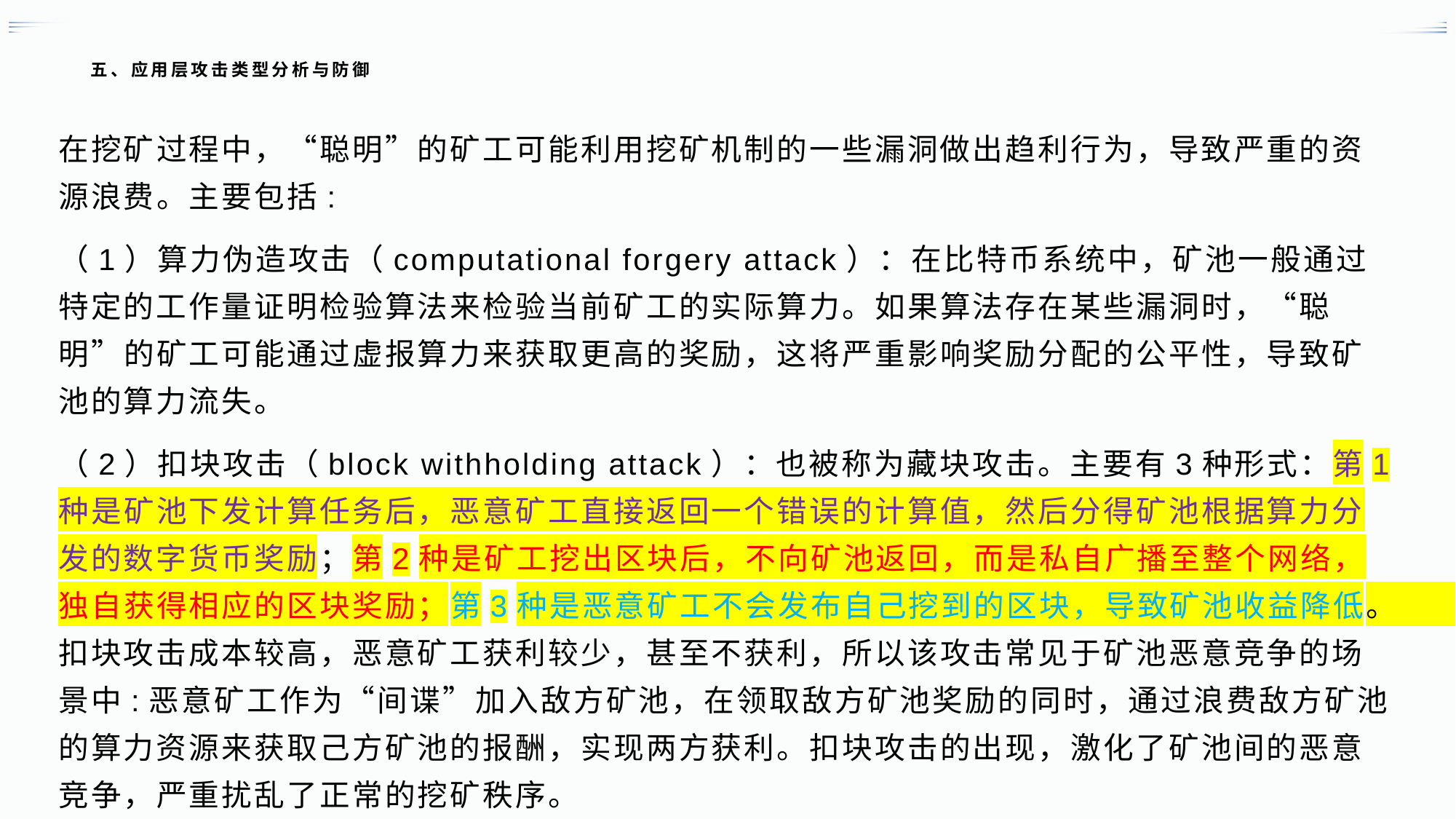

# 五、应用层攻击类型分析与防御
在挖矿过程中，“聪明”的矿工可能利用挖矿机制的一些漏洞做出趋利行为，导致严重的资源浪费。主要包括:
（1）算力伪造攻击（computational forgery attack）：在比特币系统中，矿池一般通过特定的工作量证明检验算法来检验当前矿工的实际算力。如果算法存在某些漏洞时，“聪明”的矿工可能通过虚报算力来获取更高的奖励，这将严重影响奖励分配的公平性，导致矿池的算力流失。
（2）扣块攻击（block withholding attack）：也被称为藏块攻击。主要有3种形式：第1种是矿池下发计算任务后，恶意矿工直接返回一个错误的计算值，然后分得矿池根据算力分发的数字货币奖励；第2种是矿工挖出区块后，不向矿池返回，而是私自广播至整个网络，独自获得相应的区块奖励；第3种是恶意矿工不会发布自己挖到的区块，导致矿池收益降低。扣块攻击成本较高，恶意矿工获利较少，甚至不获利，所以该攻击常见于矿池恶意竞争的场景中:恶意矿工作为“间谍”加入敌方矿池，在领取敌方矿池奖励的同时，通过浪费敌方矿池的算力资源来获取己方矿池的报酬，实现两方获利。扣块攻击的出现，激化了矿池间的恶意竞争，严重扰乱了正常的挖矿秩序。